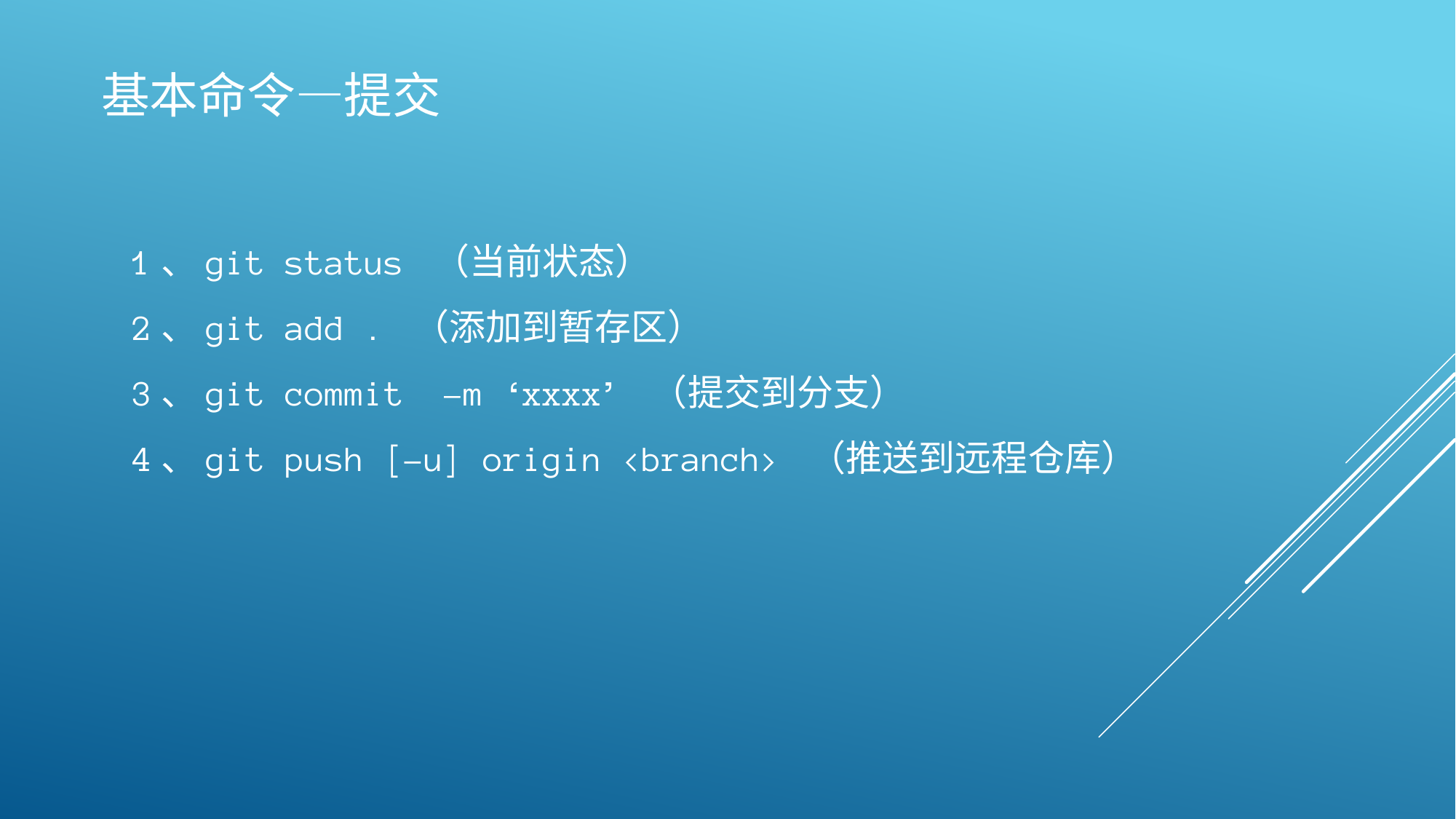

基本命令—提交
1、git status （当前状态）
2、git add . （添加到暂存区）
3、git commit  –m ‘xxxx’ （提交到分支）
4、git push [-u] origin <branch> （推送到远程仓库）